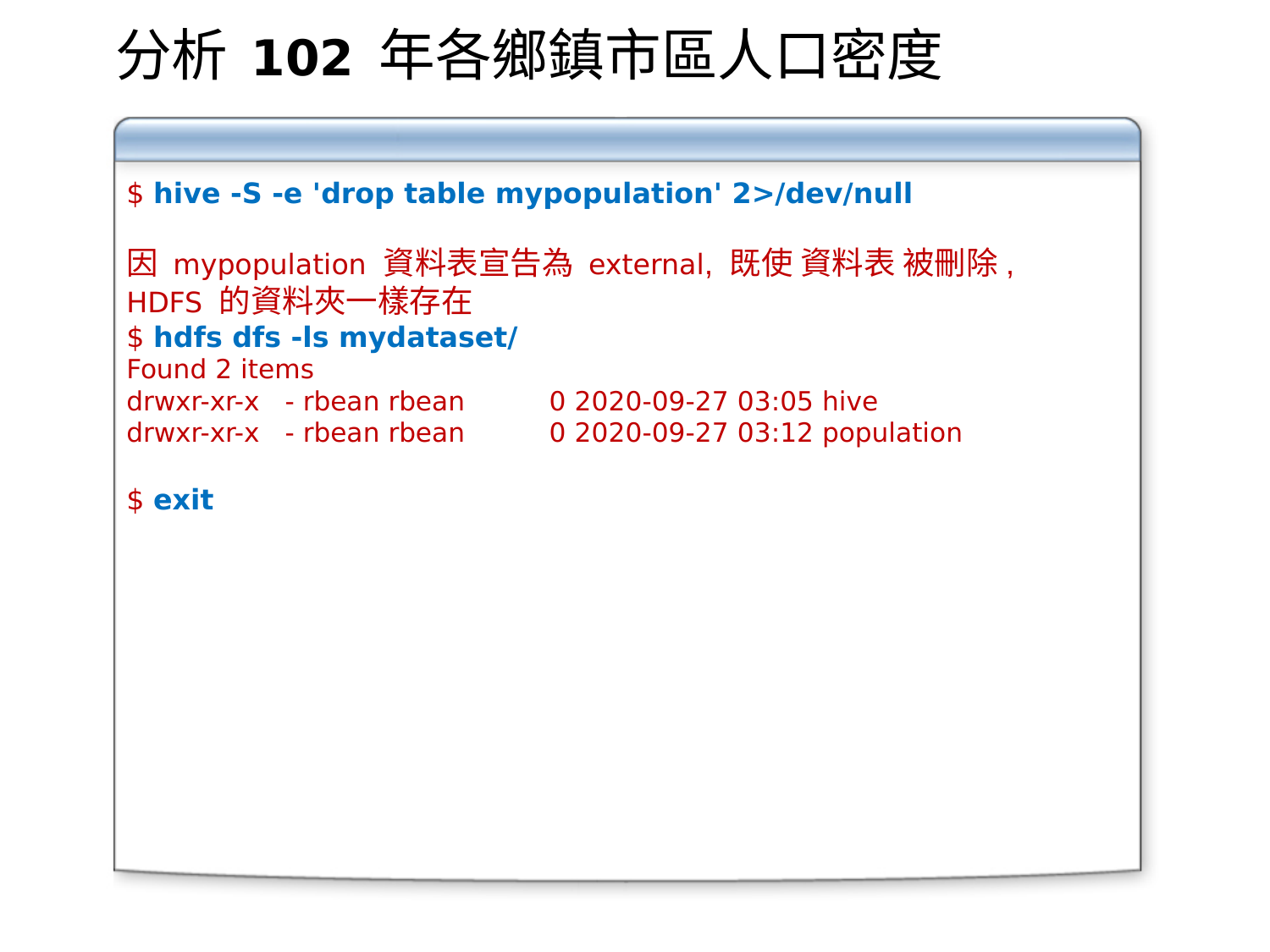

分析 102 年各鄉鎮市區人口密度
$ hive -S -e 'drop table mypopulation' 2>/dev/null

因 mypopulation 資料表宣告為 external, 既使 資料表 被刪除, HDFS 的資料夾一樣存在
$ hdfs dfs -ls mydataset/
Found 2 items
drwxr-xr-x   - rbean rbean          0 2020-09-27 03:05 hive
drwxr-xr-x   - rbean rbean          0 2020-09-27 03:12 population

$ exit